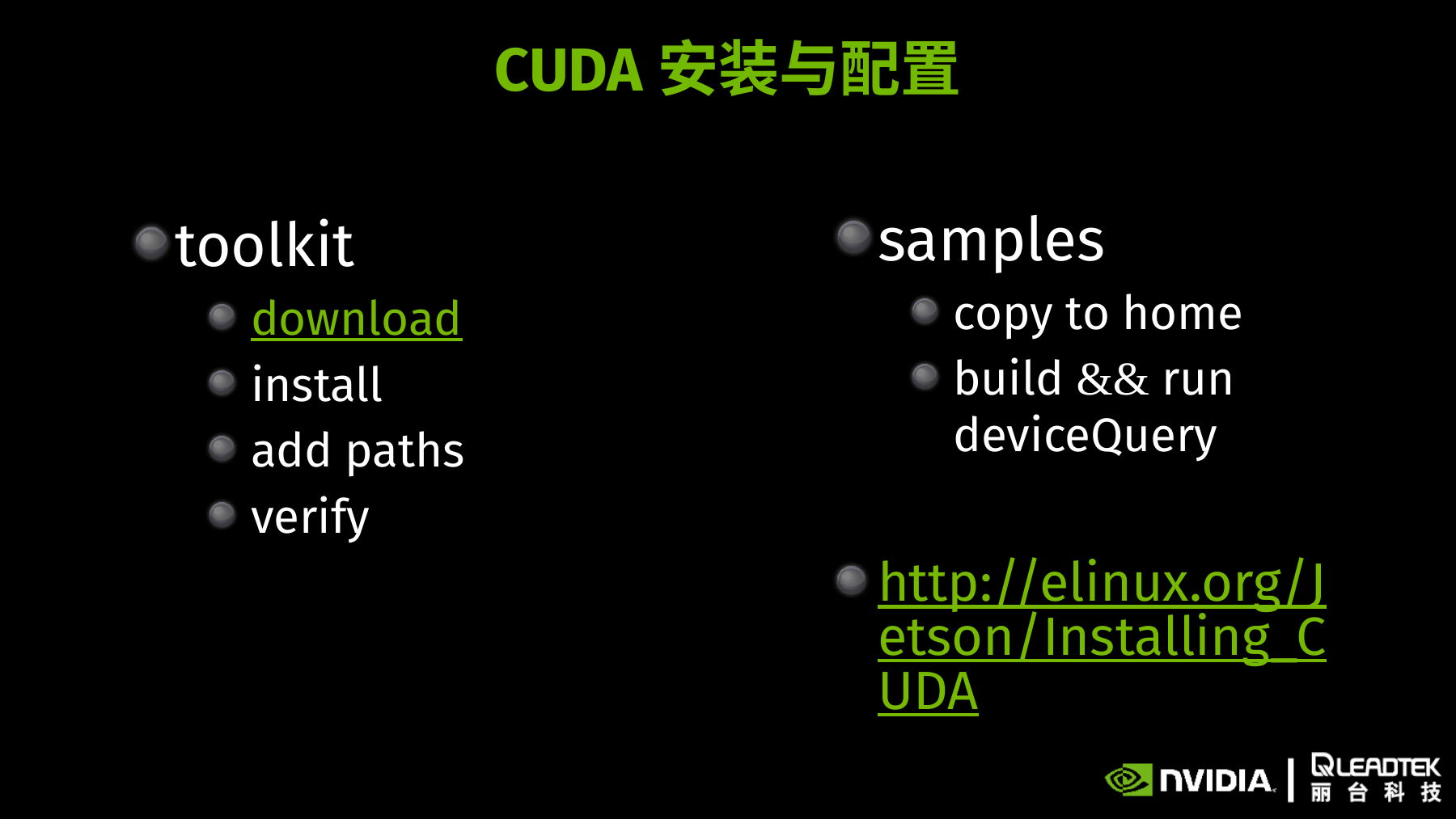

# CUDA安装与配置
samples
copy to home
build && run deviceQuery

http://elinux.org/Jetson/Installing_CUDA

toolkit
download
install
add paths
verify